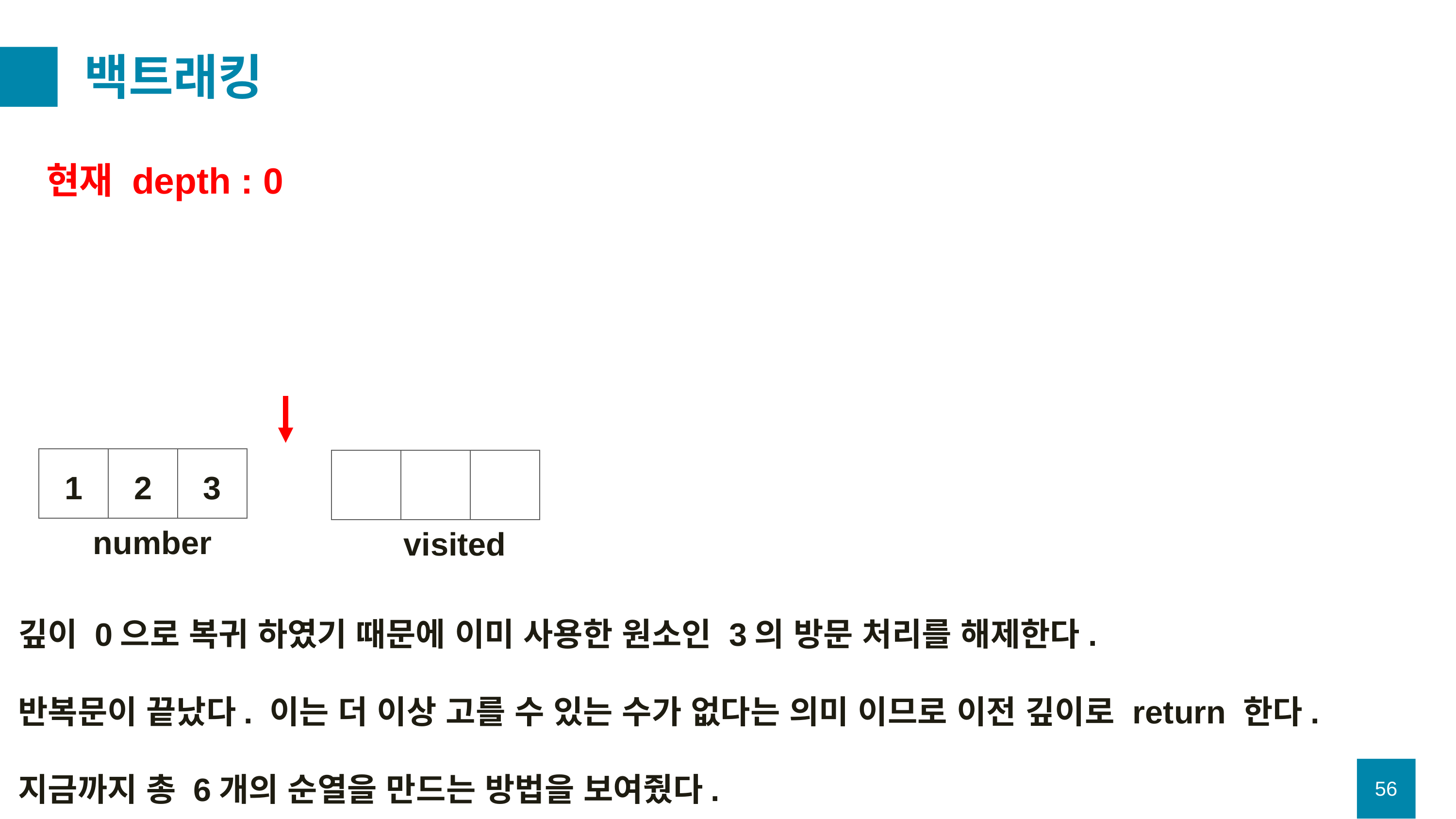

# 백트래킹
현재 depth : 0
| 1 | 2 | 3 |
| --- | --- | --- |
|  |  |  |
| --- | --- | --- |
number
visited
깊이 0으로 복귀 하였기 때문에 이미 사용한 원소인 3의 방문 처리를 해제한다.

반복문이 끝났다. 이는 더 이상 고를 수 있는 수가 없다는 의미 이므로 이전 깊이로 return 한다.

지금까지 총 6개의 순열을 만드는 방법을 보여줬다.
56